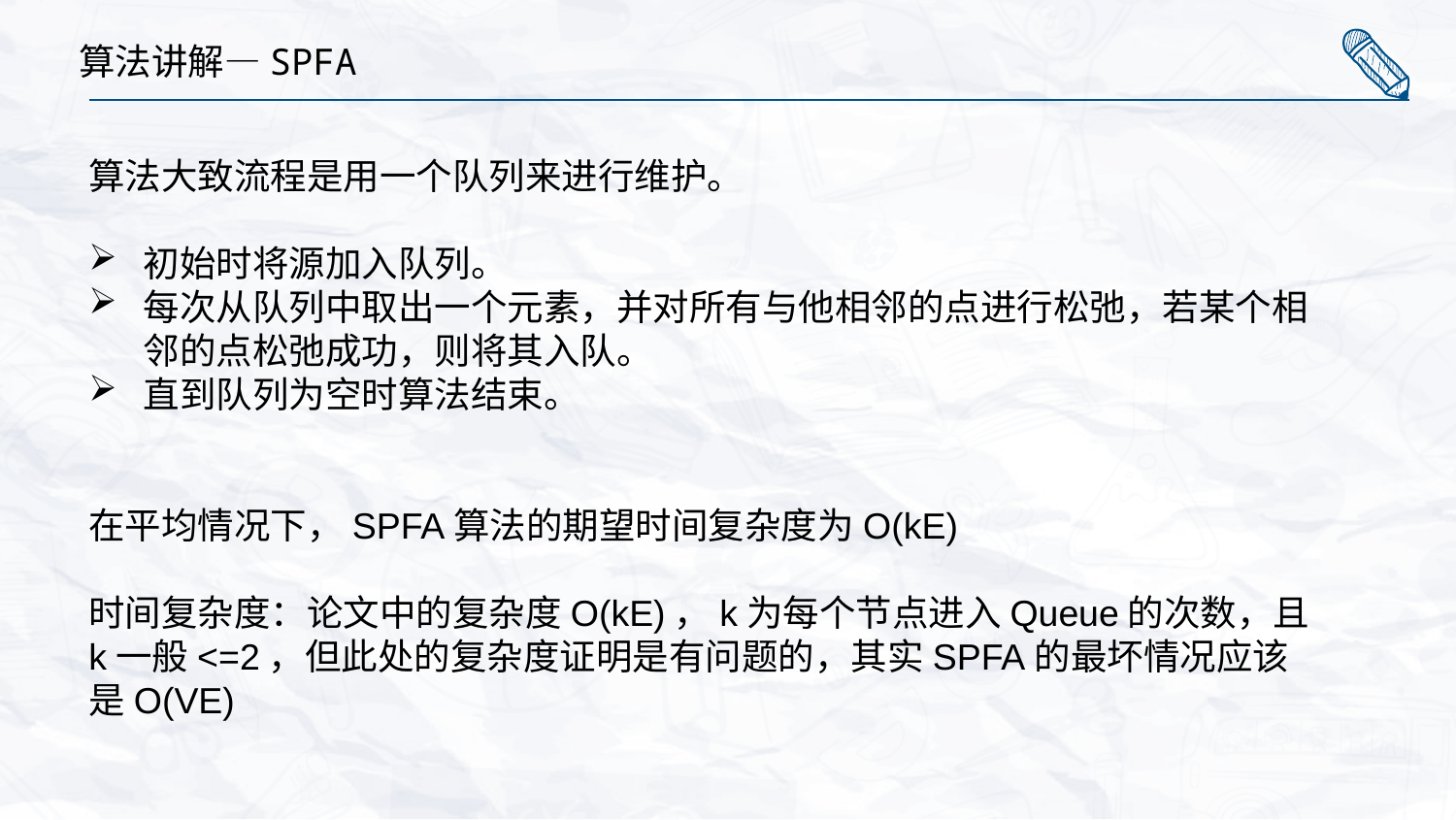

算法讲解—SPFA
算法大致流程是用一个队列来进行维护。

初始时将源加入队列。
每次从队列中取出一个元素，并对所有与他相邻的点进行松弛，若某个相邻的点松弛成功，则将其入队。
直到队列为空时算法结束。

在平均情况下，SPFA算法的期望时间复杂度为O(kE)

时间复杂度：论文中的复杂度O(kE)，k为每个节点进入Queue的次数，且k一般<=2，但此处的复杂度证明是有问题的，其实SPFA的最坏情况应该是O(VE)